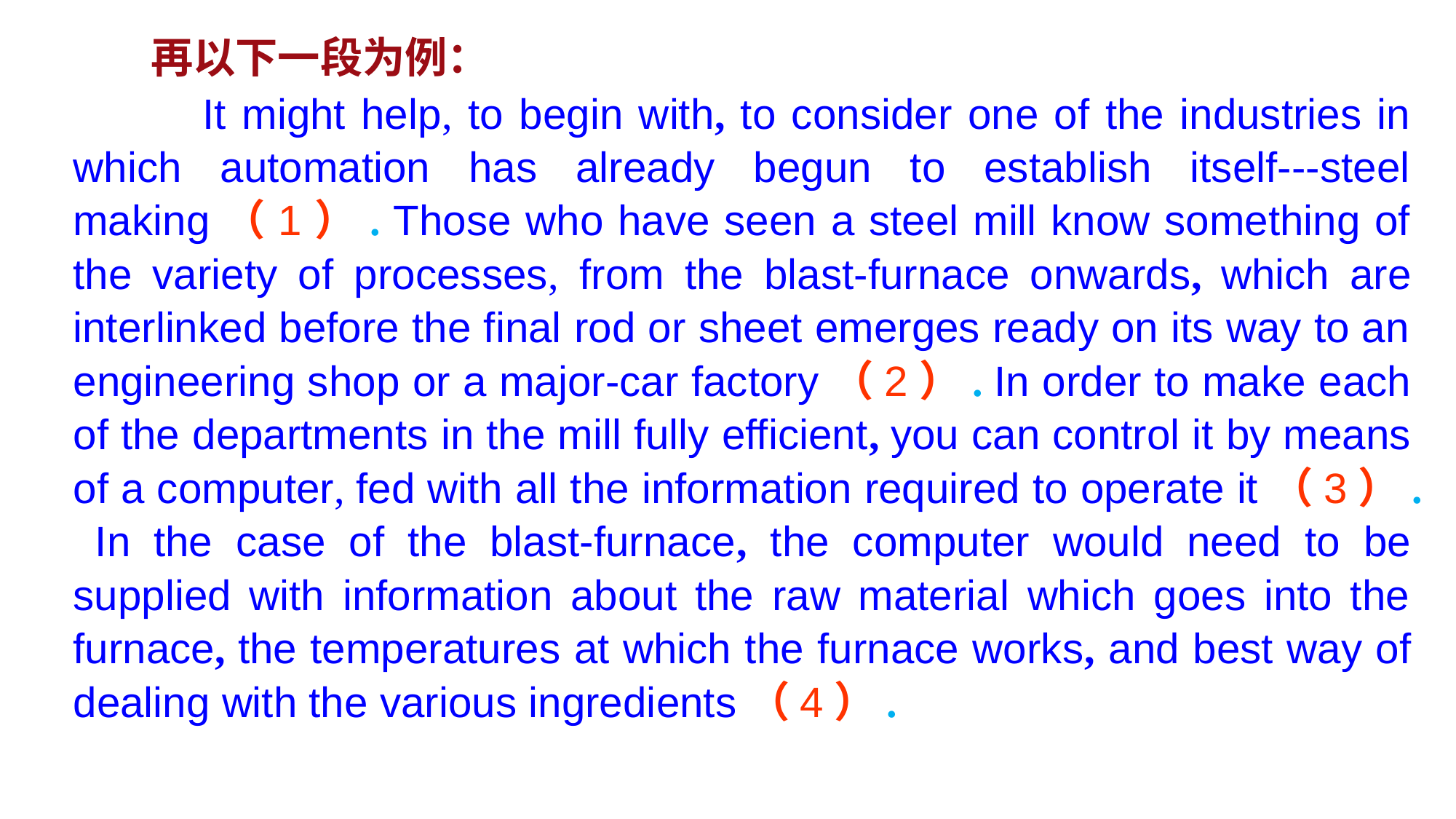

再以下一段为例：
          It might help, to begin with, to consider one of the industries in which automation has already begun to establish itself---steel making（1）. Those who have seen a steel mill know something of the variety of processes, from the blast-furnace onwards, which are interlinked before the final rod or sheet emerges ready on its way to an engineering shop or a major-car factory（2）. In order to make each of the departments in the mill fully efficient, you can control it by means of a computer, fed with all the information required to operate it（3）. In the case of the blast-furnace, the computer would need to be supplied with information about the raw material which goes into the furnace, the temperatures at which the furnace works, and best way of dealing with the various ingredients（4）.